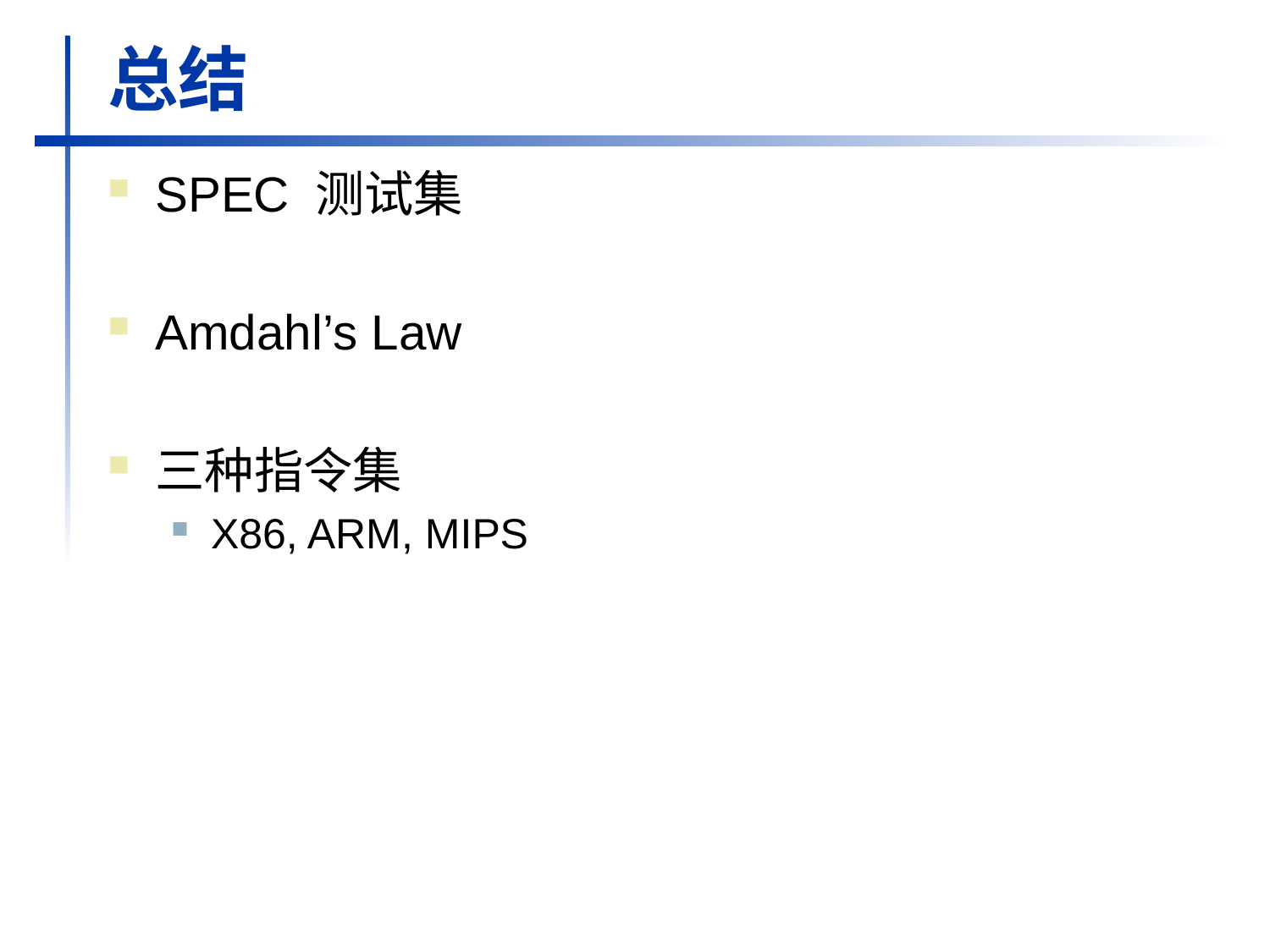

# 总结
SPEC 测试集

Amdahl’s Law

三种指令集
X86, ARM, MIPS